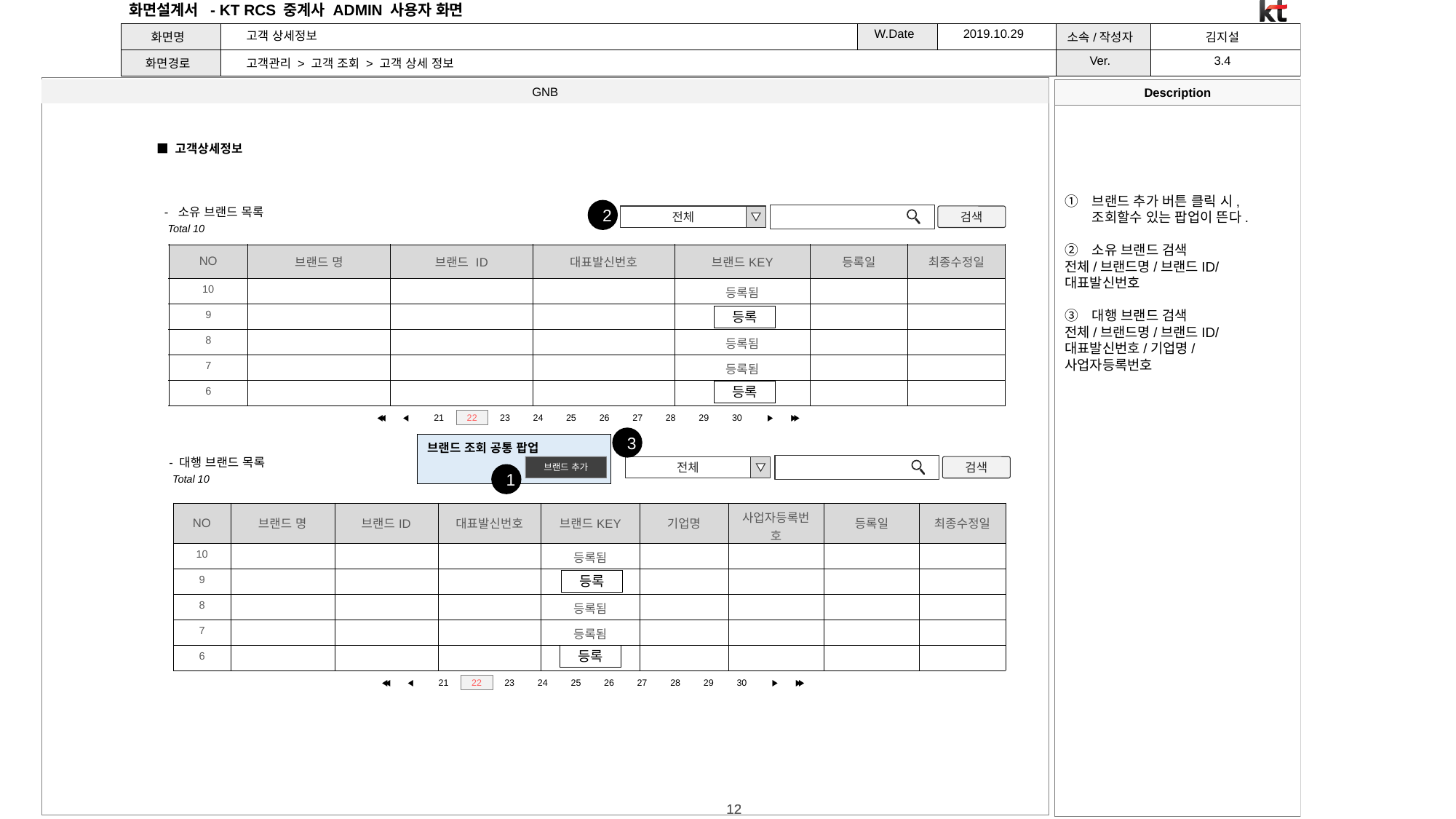

고객 상세정보
고객관리 > 고객 조회 > 고객 상세 정보
■ 고객상세정보
브랜드 추가 버튼 클릭 시, 조회할수 있는 팝업이 뜬다.

소유 브랜드 검색
전체/브랜드명/브랜드ID/대표발신번호

대행 브랜드 검색
전체/브랜드명/브랜드ID/대표발신번호/기업명/사업자등록번호

-  소유 브랜드 목록
2

전체

검색

Total 10
| NO | 브랜드 명 | 브랜드 ID | 대표발신번호 | 브랜드KEY | 등록일 | 최종수정일 |
| --- | --- | --- | --- | --- | --- | --- |
| 10 |  |  |  | 등록됨 |  |  |
| 9 |  |  |  |  |  |  |
| 8 |  |  |  | 등록됨 |  |  |
| 7 |  |  |  | 등록됨 |  |  |
| 6 |  |  |  |  |  |  |
등록
등록
◀◀
◀
21
22
23
24
25
26
27
28
29
30
▶
▶▶
3

브랜드 조회 공통 팝업
- 대행 브랜드 목록

브랜드 추가
전체

검색

1
Total 10
| NO | 브랜드 명 | 브랜드ID | 대표발신번호 | 브랜드KEY | 기업명 | 사업자등록번호 | 등록일 | 최종수정일 |
| --- | --- | --- | --- | --- | --- | --- | --- | --- |
| 10 |  |  |  | 등록됨 |  |  |  |  |
| 9 |  |  |  |  |  |  |  |  |
| 8 |  |  |  | 등록됨 |  |  |  |  |
| 7 |  |  |  | 등록됨 |  |  |  |  |
| 6 |  |  |  |  |  |  |  |  |
등록

등록

◀◀
◀
21
22
23
24
25
26
27
28
29
30
▶
▶▶